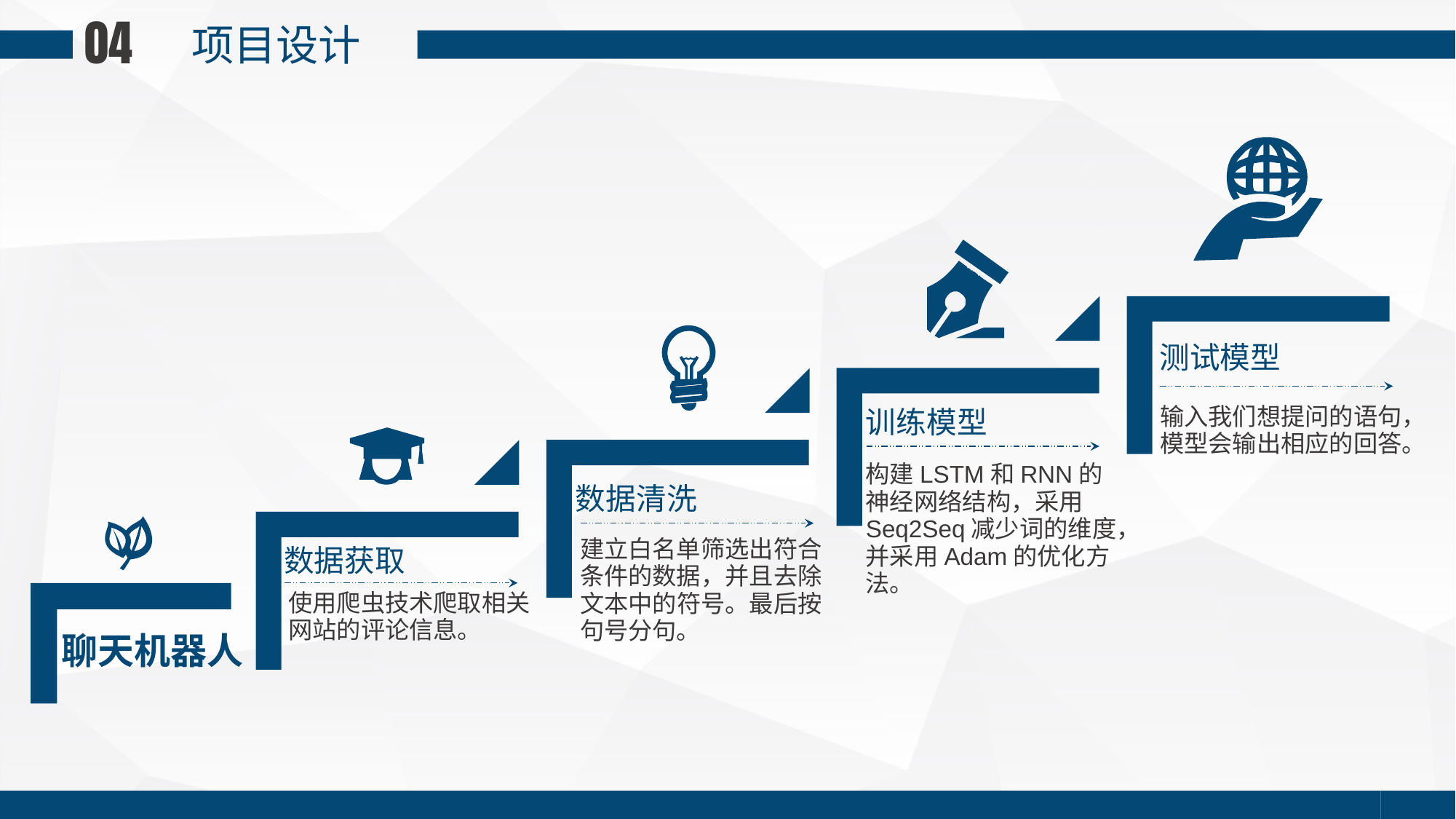

04
项目设计

测试模型
输入我们想提问的语句，模型会输出相应的回答。
训练模型
构建LSTM和RNN的神经网络结构，采用Seq2Seq减少词的维度，并采用Adam的优化方法。

数据清洗
建立白名单筛选出符合条件的数据，并且去除文本中的符号。最后按句号分句。

数据获取
使用爬虫技术爬取相关网站的评论信息。
聊天机器人